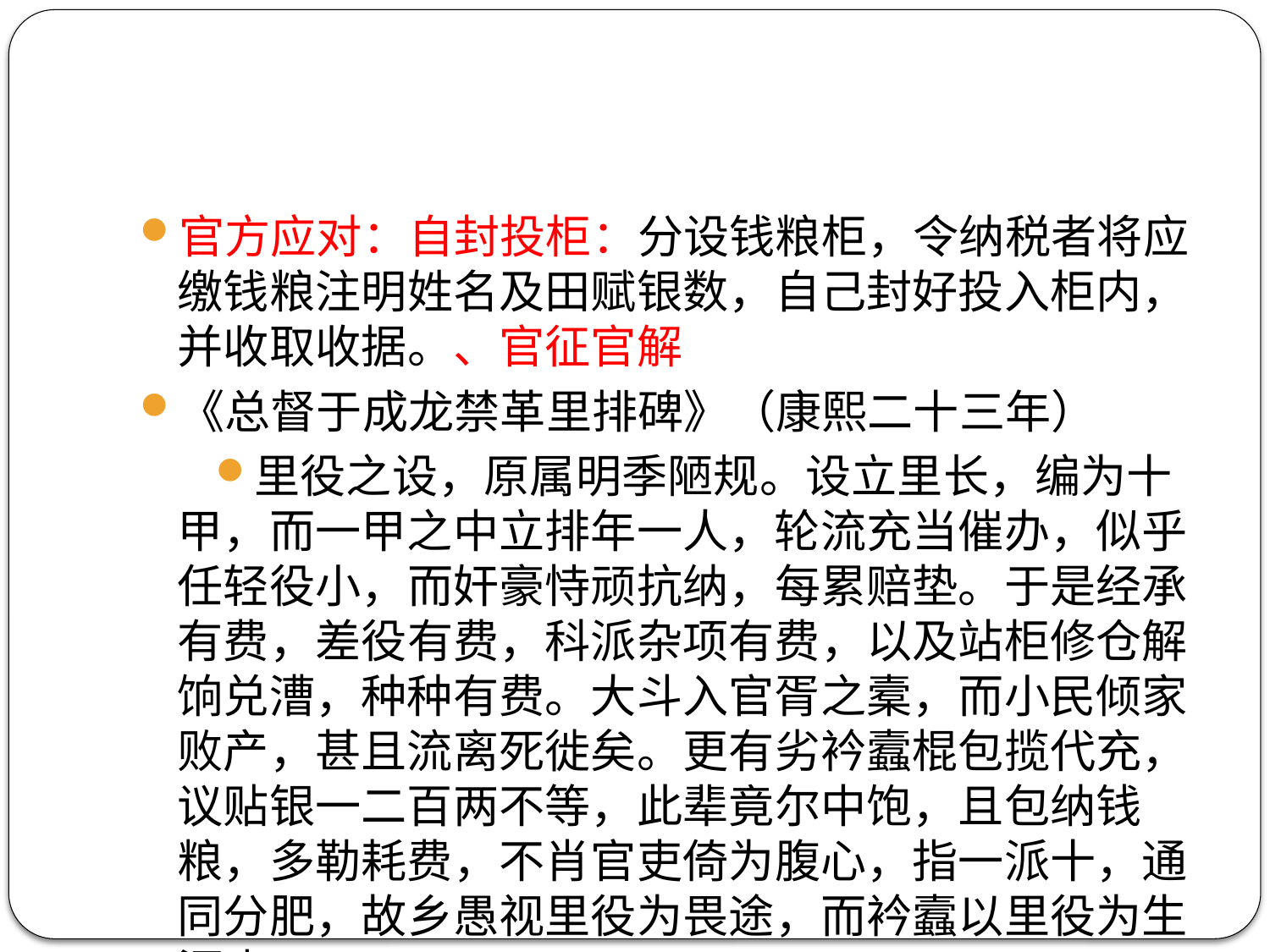

#
官方应对：自封投柜：分设钱粮柜，令纳税者将应缴钱粮注明姓名及田赋银数，自己封好投入柜内，并收取收据。、官征官解
《总督于成龙禁革里排碑》（康熙二十三年）
里役之设，原属明季陋规。设立里长，编为十甲，而一甲之中立排年一人，轮流充当催办，似乎任轻役小，而奸豪恃顽抗纳，每累赔垫。于是经承有费，差役有费，科派杂项有费，以及站柜修仓解饷兑漕，种种有费。大斗入官胥之槖，而小民倾家败产，甚且流离死徙矣。更有劣衿蠧棍包揽代充，议贴银一二百两不等，此辈竟尔中饱，且包纳钱粮，多勒耗费，不肖官吏倚为腹心，指一派十，通同分肥，故乡愚视里役为畏途，而衿蠧以里役为生涯也。